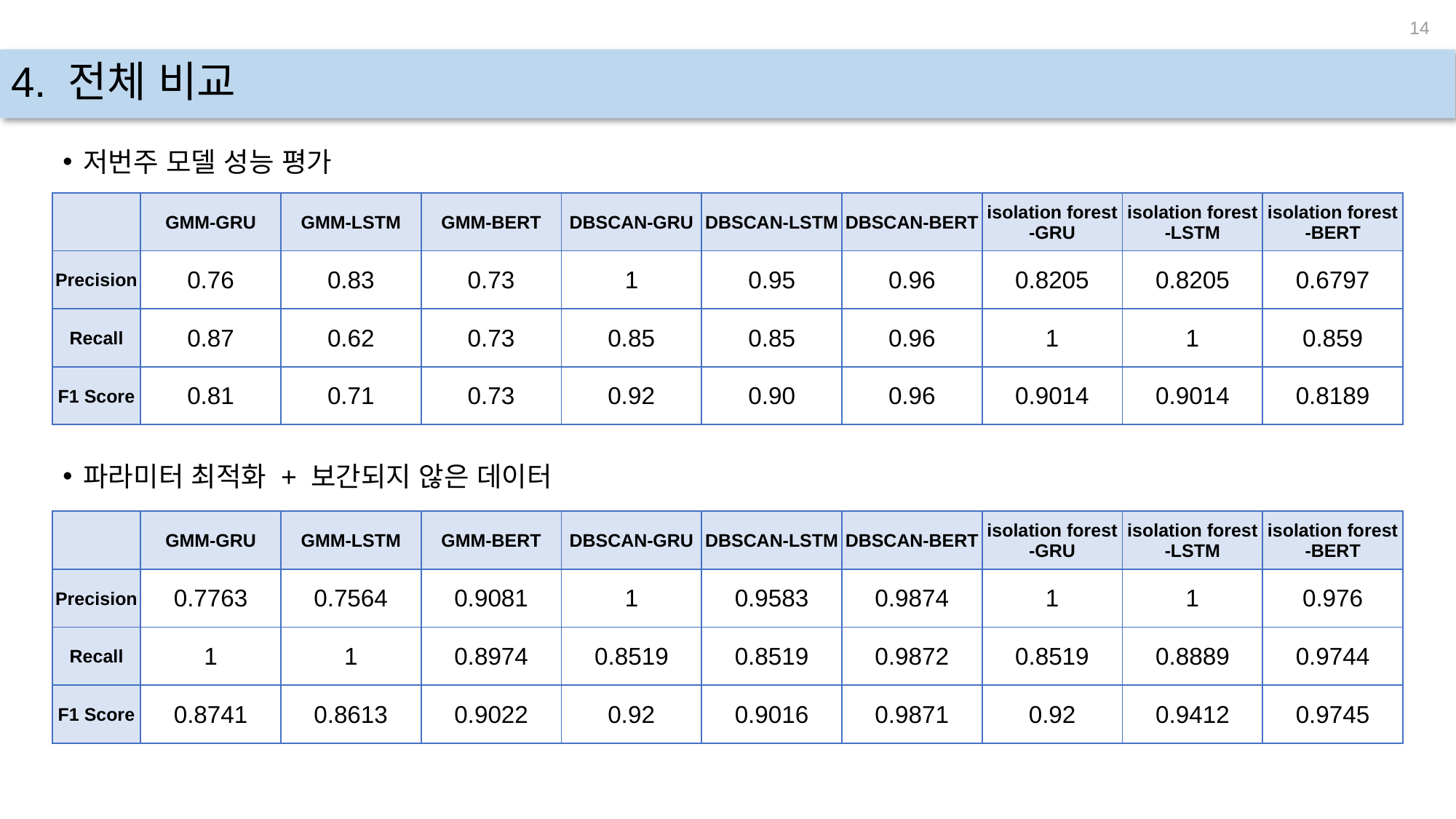

14
# 4. 전체 비교
저번주 모델 성능 평가
|  | GMM-GRU | GMM-LSTM | GMM-BERT | DBSCAN-GRU | DBSCAN-LSTM | DBSCAN-BERT | isolation forest -GRU | isolation forest -LSTM | isolation forest -BERT |
| --- | --- | --- | --- | --- | --- | --- | --- | --- | --- |
| Precision | 0.76 | 0.83 | 0.73 | 1 | 0.95 | 0.96 | 0.8205 | 0.8205 | 0.6797 |
| Recall | 0.87 | 0.62 | 0.73 | 0.85 | 0.85 | 0.96 | 1 | 1 | 0.859 |
| F1 Score | 0.81 | 0.71 | 0.73 | 0.92 | 0.90 | 0.96 | 0.9014 | 0.9014 | 0.8189 |
파라미터 최적화 + 보간되지 않은 데이터
|  | GMM-GRU | GMM-LSTM | GMM-BERT | DBSCAN-GRU | DBSCAN-LSTM | DBSCAN-BERT | isolation forest -GRU | isolation forest -LSTM | isolation forest -BERT |
| --- | --- | --- | --- | --- | --- | --- | --- | --- | --- |
| Precision | 0.7763 | 0.7564 | 0.9081 | 1 | 0.9583 | 0.9874 | 1 | 1 | 0.976 |
| Recall | 1 | 1 | 0.8974 | 0.8519 | 0.8519 | 0.9872 | 0.8519 | 0.8889 | 0.9744 |
| F1 Score | 0.8741 | 0.8613 | 0.9022 | 0.92 | 0.9016 | 0.9871 | 0.92 | 0.9412 | 0.9745 |